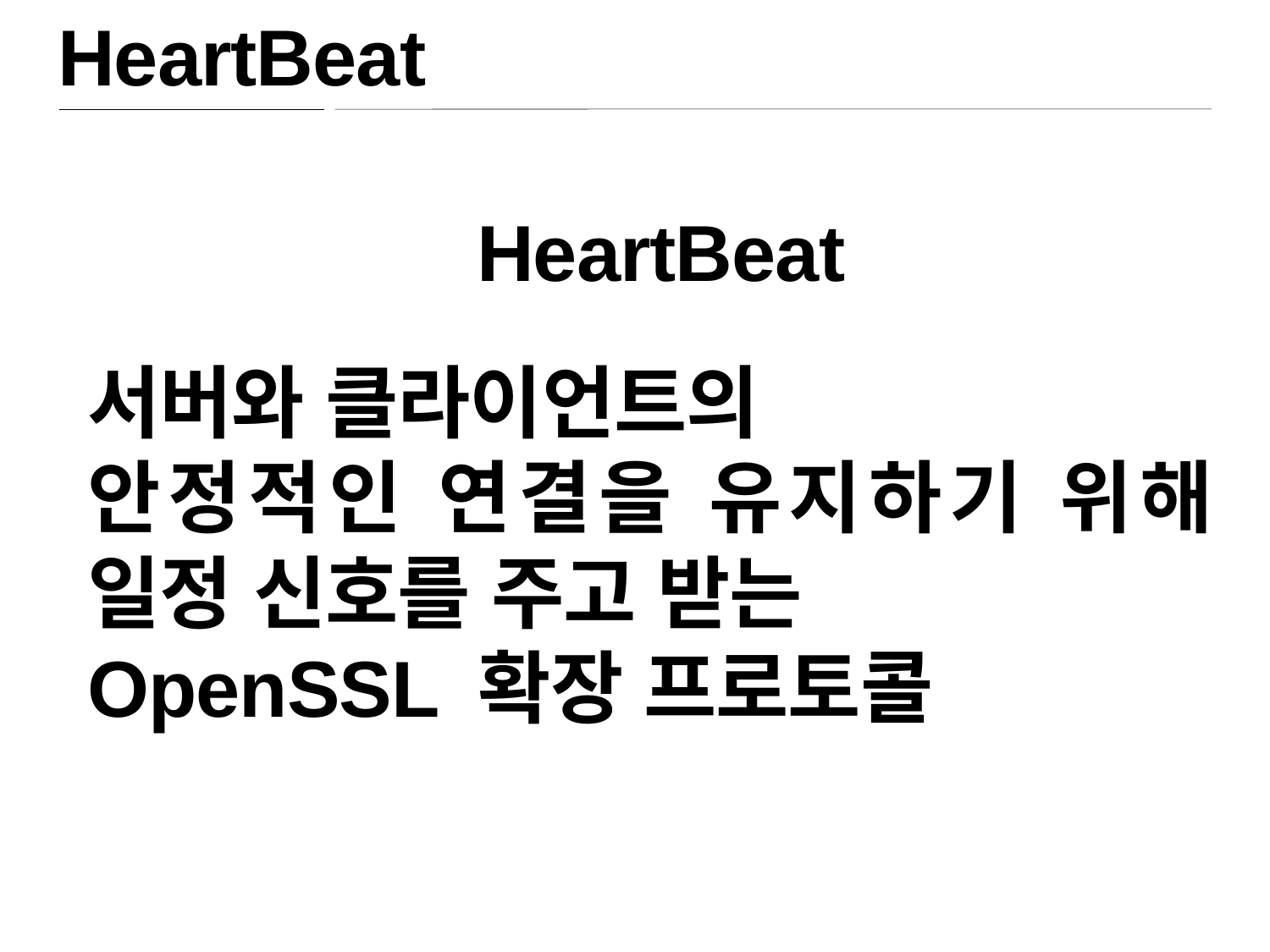

HeartBeat
HeartBeat
서버와 클라이언트의
안정적인 연결을 유지하기 위해 일정 신호를 주고 받는
OpenSSL 확장 프로토콜